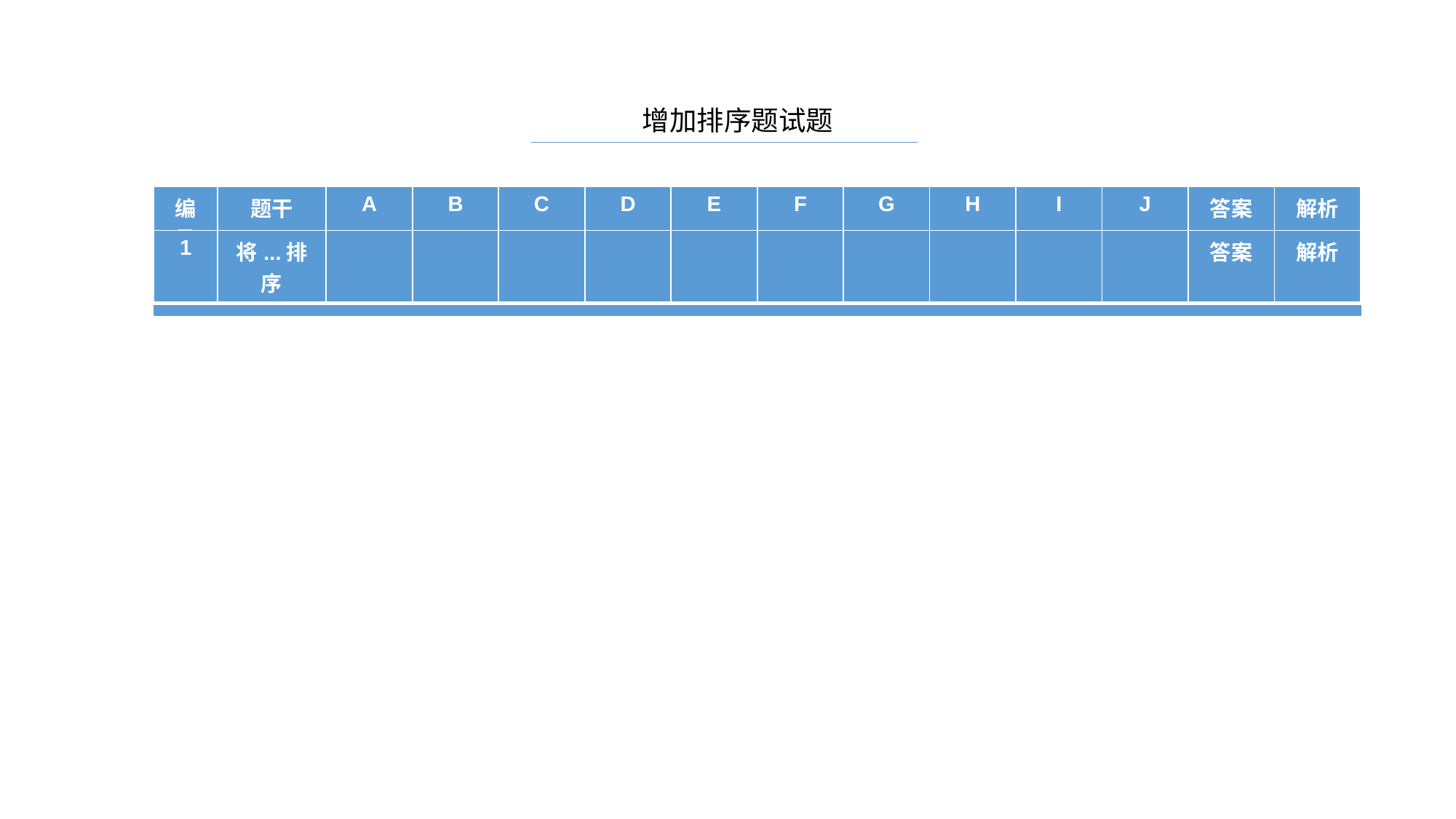

增加排序题试题
| 编号 | 题干 | A | B | C | D | E | F | G | H | I | J | 答案 | 解析 |
| --- | --- | --- | --- | --- | --- | --- | --- | --- | --- | --- | --- | --- | --- |
| 1 | 将...排序 |  |  |  |  |  |  |  |  |  |  | 答案 | 解析 |
| --- | --- | --- | --- | --- | --- | --- | --- | --- | --- | --- | --- | --- | --- |
添加一条